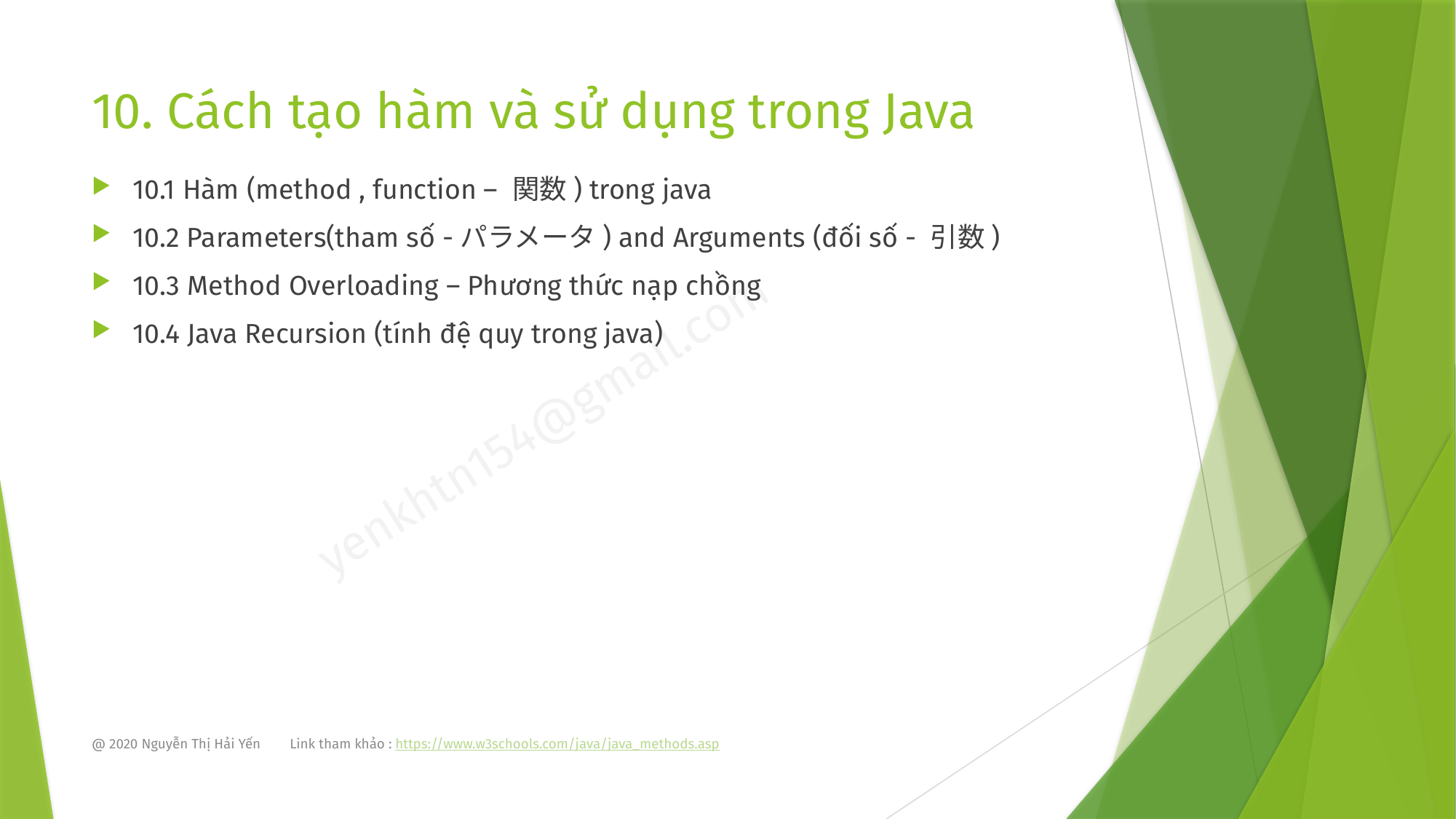

# 10. Cách tạo hàm và sử dụng trong Java
10.1 Hàm (method , function – 関数) trong java
10.2 Parameters(tham số -パラメータ) and Arguments (đối số - 引数)
10.3 Method Overloading – Phương thức nạp chồng
10.4 Java Recursion (tính đệ quy trong java)

@ 2020 Nguyễn Thị Hải Yến        Link tham khảo : https://www.w3schools.com/java/java_methods.asp